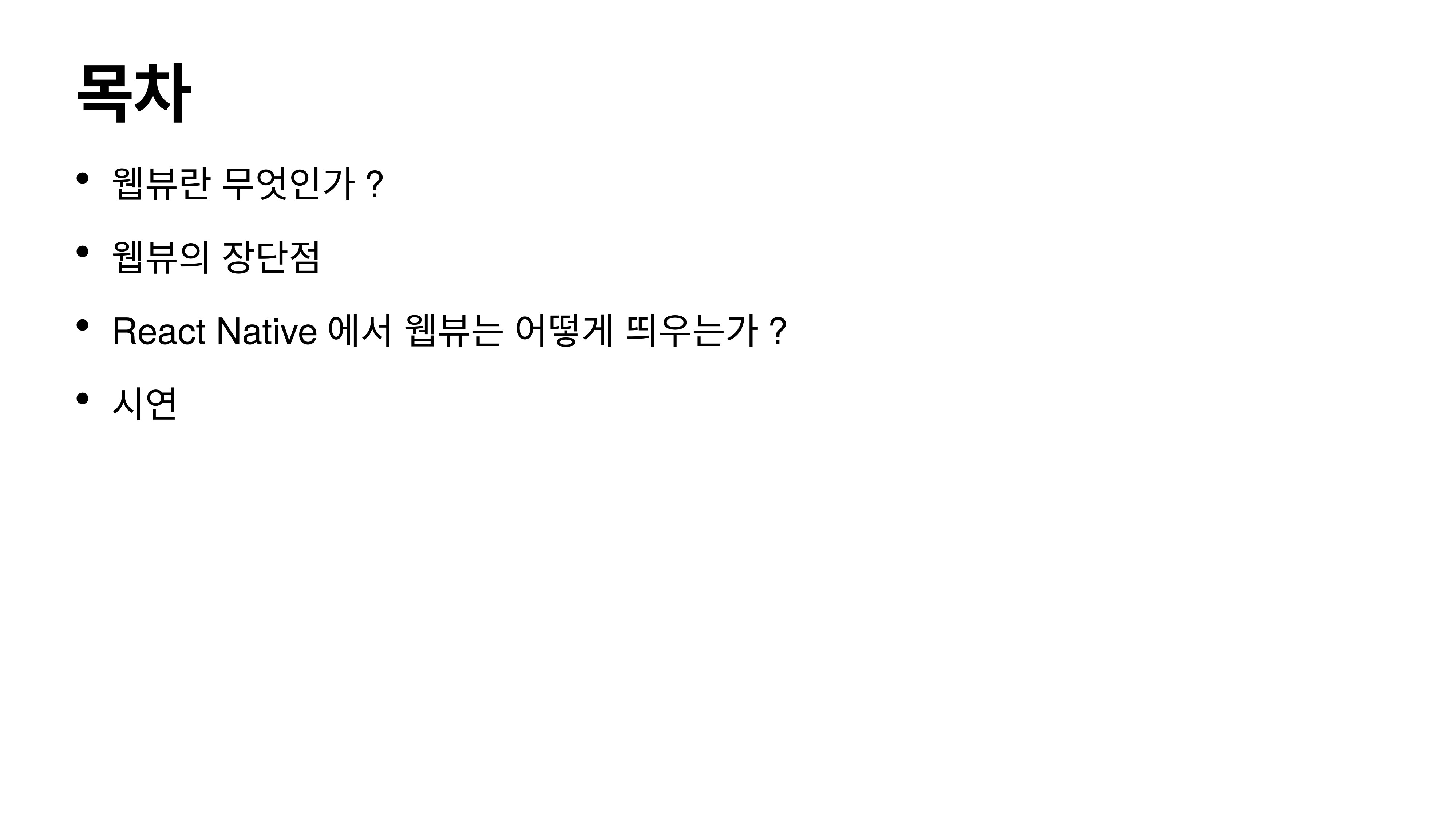

# 목차
웹뷰란 무엇인가?
웹뷰의 장단점
React Native에서 웹뷰는 어떻게 띄우는가?
시연